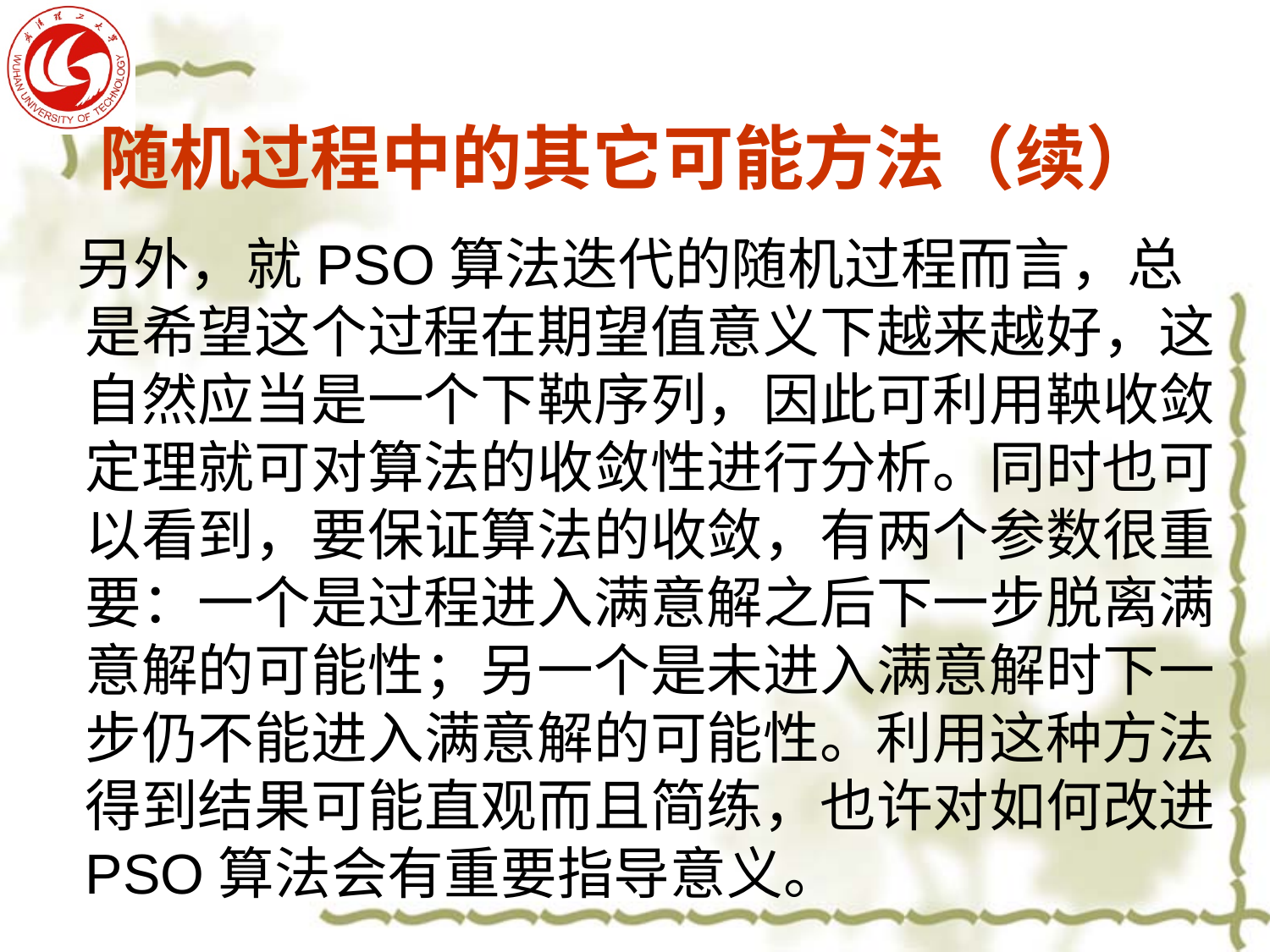

# 随机过程中的其它可能方法（续）
  另外，就PSO算法迭代的随机过程而言，总是希望这个过程在期望值意义下越来越好，这自然应当是一个下鞅序列，因此可利用鞅收敛定理就可对算法的收敛性进行分析。同时也可以看到，要保证算法的收敛，有两个参数很重要：一个是过程进入满意解之后下一步脱离满意解的可能性；另一个是未进入满意解时下一步仍不能进入满意解的可能性。利用这种方法得到结果可能直观而且简练，也许对如何改进PSO算法会有重要指导意义。